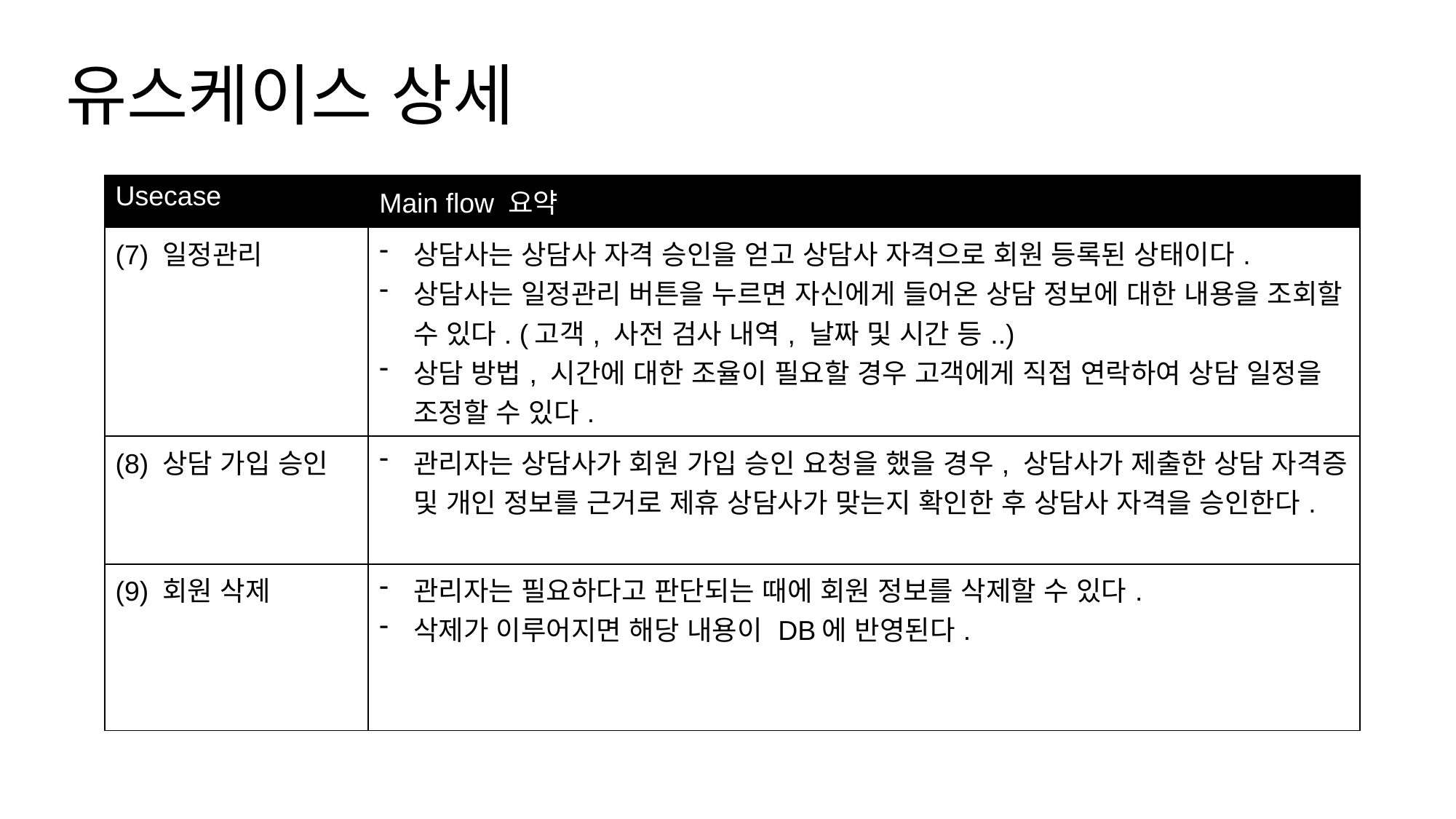

# 유스케이스 상세
| Usecase | Main flow 요약 |
| --- | --- |
| (7) 일정관리 | 상담사는 상담사 자격 승인을 얻고 상담사 자격으로 회원 등록된 상태이다. 상담사는 일정관리 버튼을 누르면 자신에게 들어온 상담 정보에 대한 내용을 조회할 수 있다. (고객, 사전 검사 내역, 날짜 및 시간 등..) 상담 방법, 시간에 대한 조율이 필요할 경우 고객에게 직접 연락하여 상담 일정을 조정할 수 있다. |
| (8) 상담 가입 승인 | 관리자는 상담사가 회원 가입 승인 요청을 했을 경우, 상담사가 제출한 상담 자격증 및 개인 정보를 근거로 제휴 상담사가 맞는지 확인한 후 상담사 자격을 승인한다. |
| (9) 회원 삭제 | 관리자는 필요하다고 판단되는 때에 회원 정보를 삭제할 수 있다. 삭제가 이루어지면 해당 내용이 DB에 반영된다. |